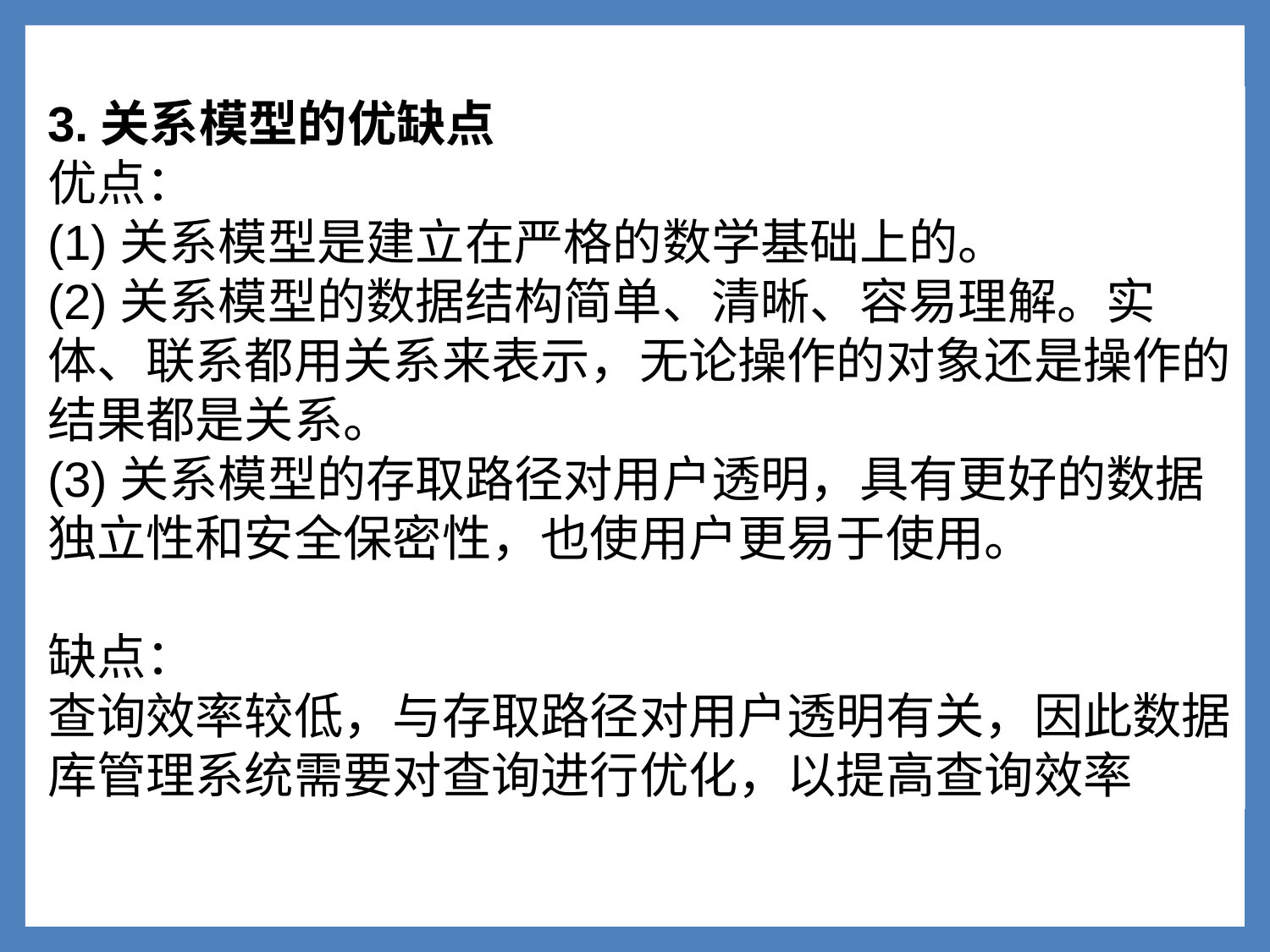

3.关系模型的优缺点
优点：
(1)关系模型是建立在严格的数学基础上的。
(2)关系模型的数据结构简单、清晰、容易理解。实体、联系都用关系来表示，无论操作的对象还是操作的结果都是关系。
(3)关系模型的存取路径对用户透明，具有更好的数据独立性和安全保密性，也使用户更易于使用。

缺点：
查询效率较低，与存取路径对用户透明有关，因此数据库管理系统需要对查询进行优化，以提高查询效率